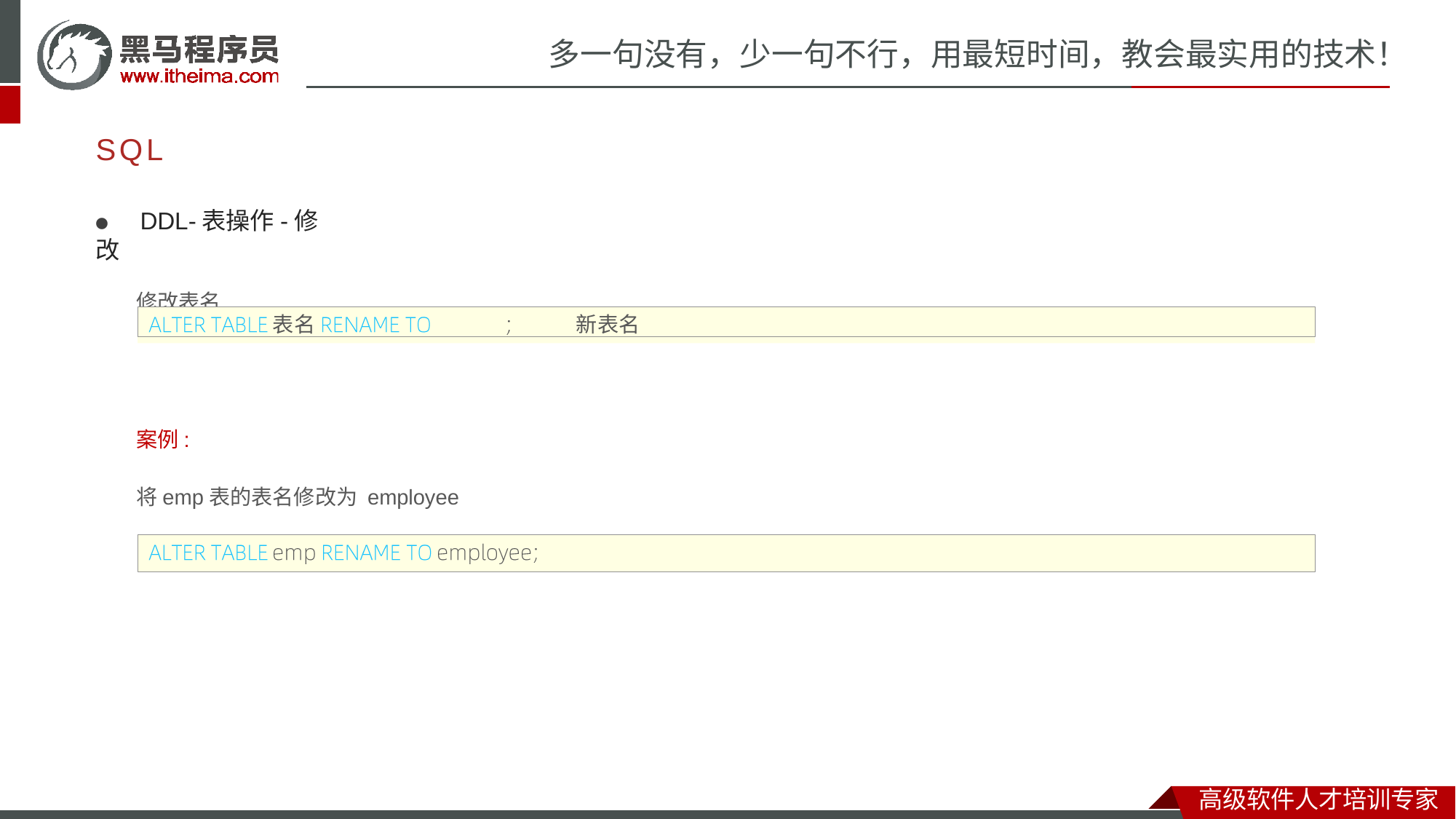

# 多一句没有，少一句不行，用最短时间，教会最实用的技术！

SQL

⚫	DDL-表操作-修改
修改表名

表名	新表名

案例:

将emp表的表名修改为 employee

高级软件人才培训专家